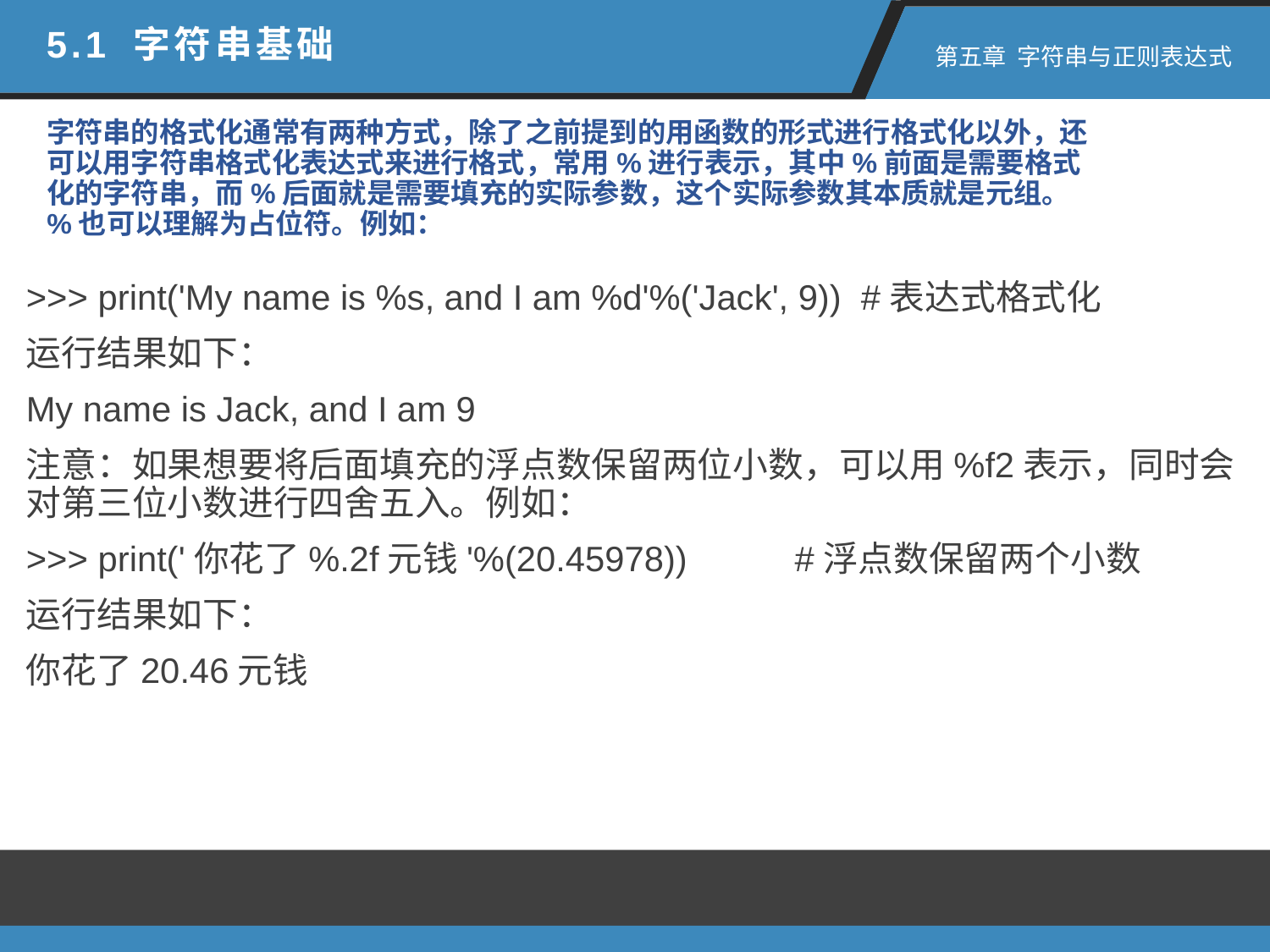

5.1 字符串基础
  第五章  字符串与正则表达式
字符串的格式化通常有两种方式，除了之前提到的用函数的形式进行格式化以外，还可以用字符串格式化表达式来进行格式，常用%进行表示，其中%前面是需要格式化的字符串，而%后面就是需要填充的实际参数，这个实际参数其本质就是元组。%也可以理解为占位符。例如：
>>> print('My name is %s, and I am %d'%('Jack', 9))  #表达式格式化
运行结果如下：
My name is Jack, and I am 9
注意：如果想要将后面填充的浮点数保留两位小数，可以用%f2表示，同时会对第三位小数进行四舍五入。例如：
>>> print('你花了%.2f元钱'%(20.45978))           #浮点数保留两个小数
运行结果如下：
你花了20.46元钱